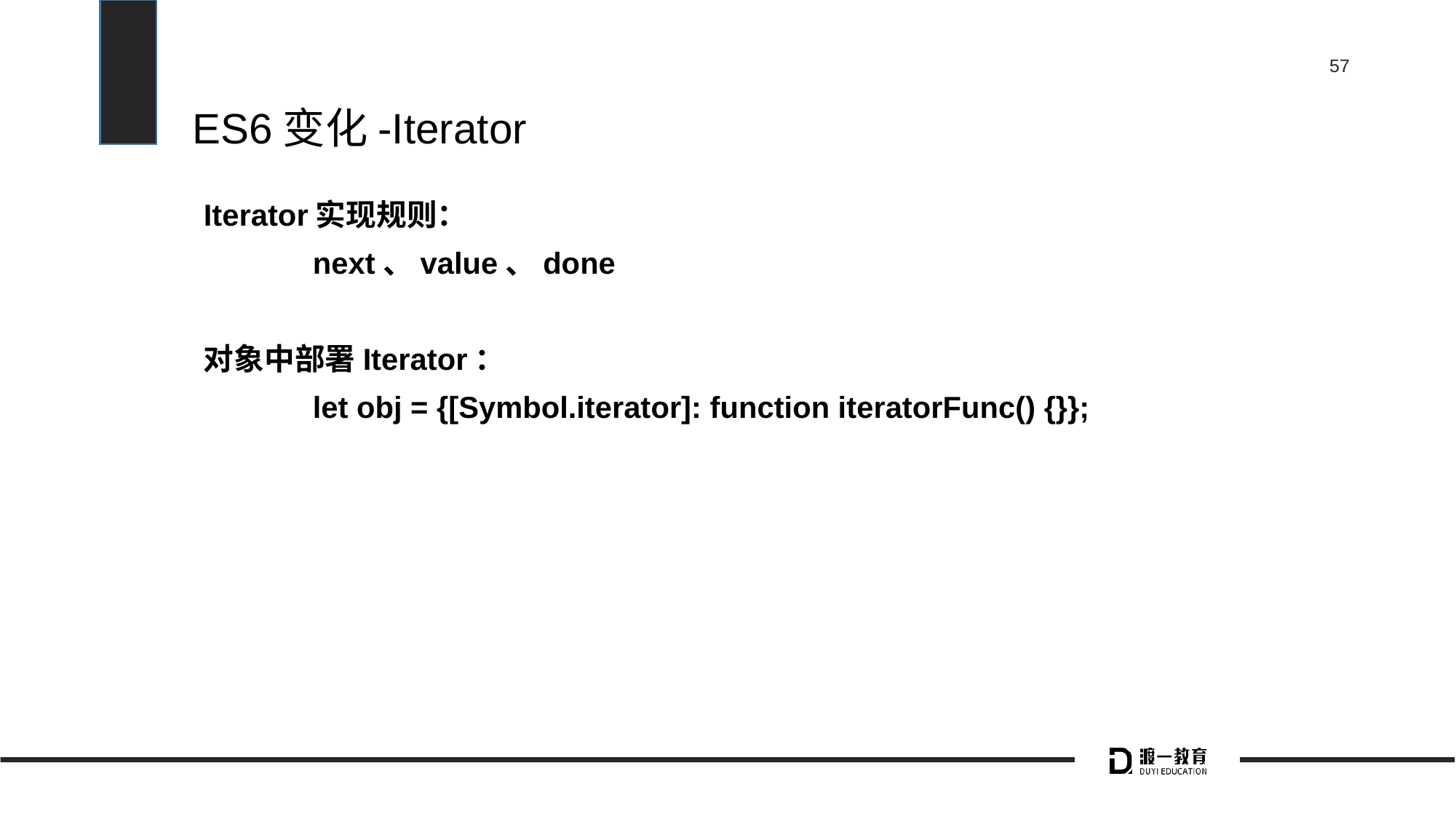

# ES6变化-Iterator
Iterator实现规则：
	next、value、done

对象中部署Iterator：
	let obj = {[Symbol.iterator]: function iteratorFunc() {}};